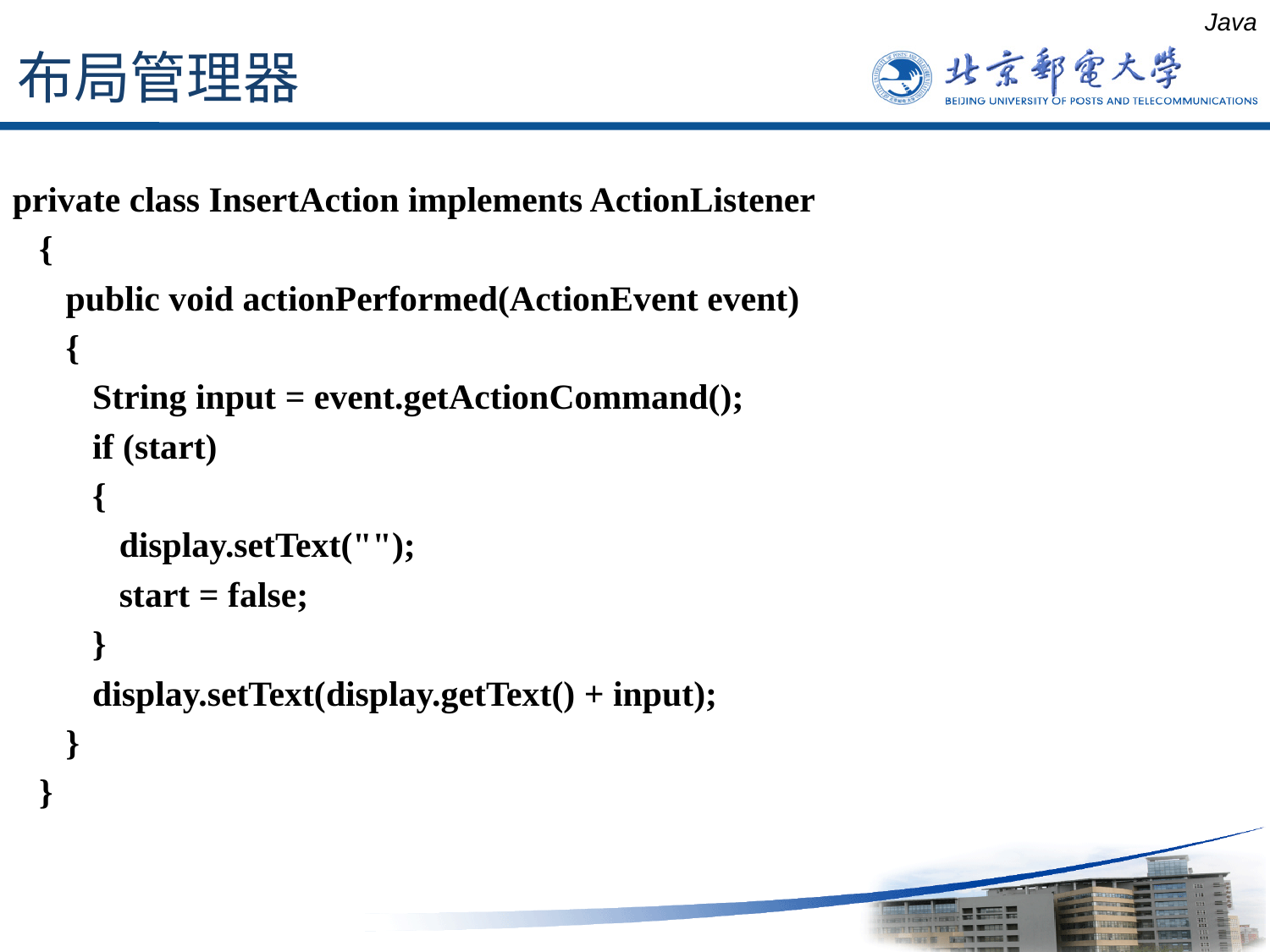

布局管理器
Java
private class InsertAction implements ActionListener
   {
      public void actionPerformed(ActionEvent event)
      {
         String input = event.getActionCommand();
         if (start)
         {
            display.setText("");
            start = false;
         }
         display.setText(display.getText() + input);
      }
   }